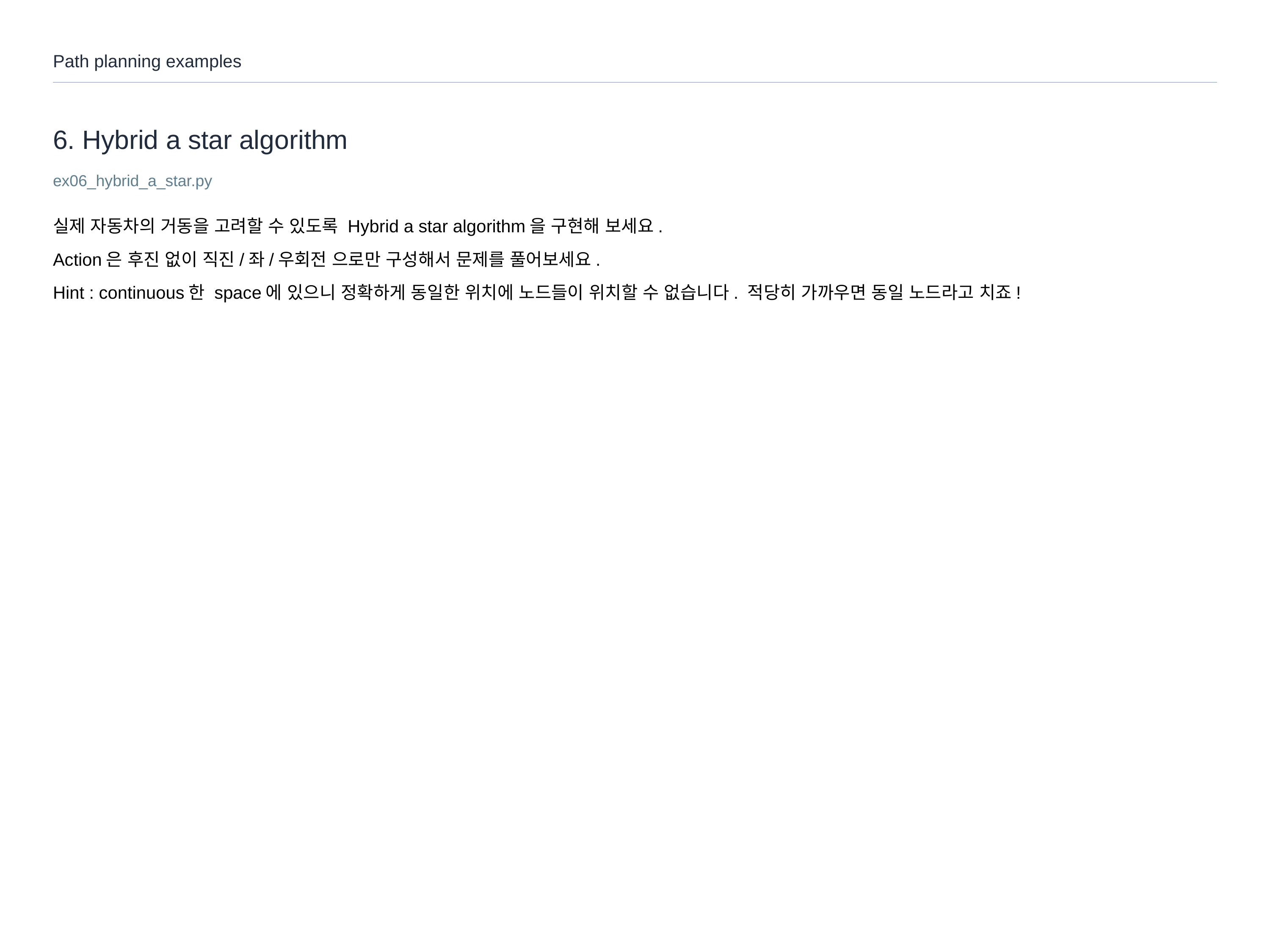

Path planning examples
# 6. Hybrid a star algorithm
ex06_hybrid_a_star.py
실제 자동차의 거동을 고려할 수 있도록 Hybrid a star algorithm을 구현해 보세요.
Action은 후진 없이 직진/좌/우회전 으로만 구성해서 문제를 풀어보세요.
Hint : continuous한 space에 있으니 정확하게 동일한 위치에 노드들이 위치할 수 없습니다. 적당히 가까우면 동일 노드라고 치죠!